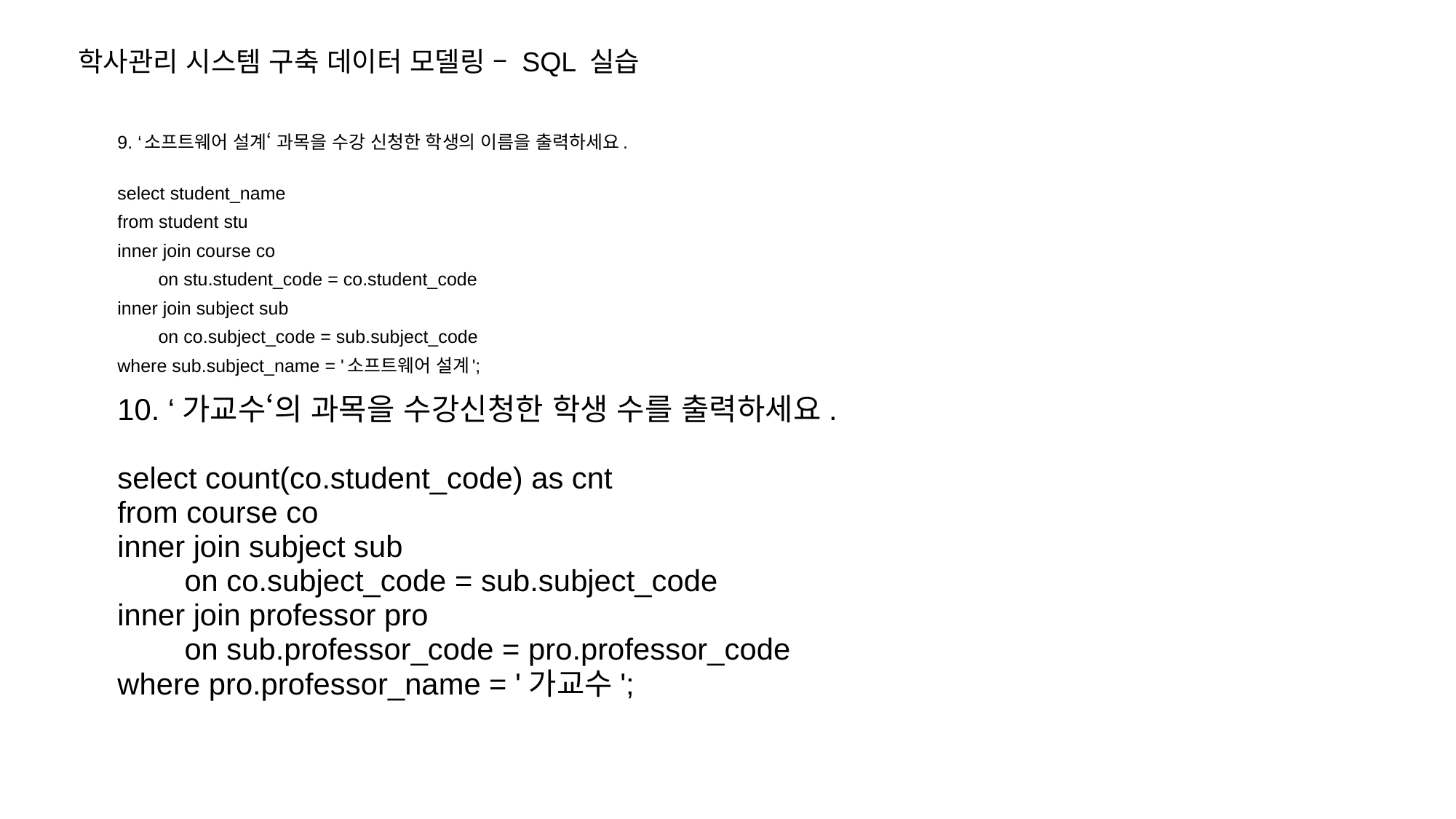

학사관리 시스템 구축 데이터 모델링 – SQL 실습
9. ‘소프트웨어 설계‘ 과목을 수강 신청한 학생의 이름을 출력하세요.
select student_name
from student stu
inner join course co
        on stu.student_code = co.student_code
inner join subject sub
        on co.subject_code = sub.subject_code
where sub.subject_name = '소프트웨어 설계';
10. ‘가교수‘의 과목을 수강신청한 학생 수를 출력하세요.

select count(co.student_code) as cnt
from course co
inner join subject sub
        on co.subject_code = sub.subject_code
inner join professor pro
        on sub.professor_code = pro.professor_code
where pro.professor_name = '가교수';